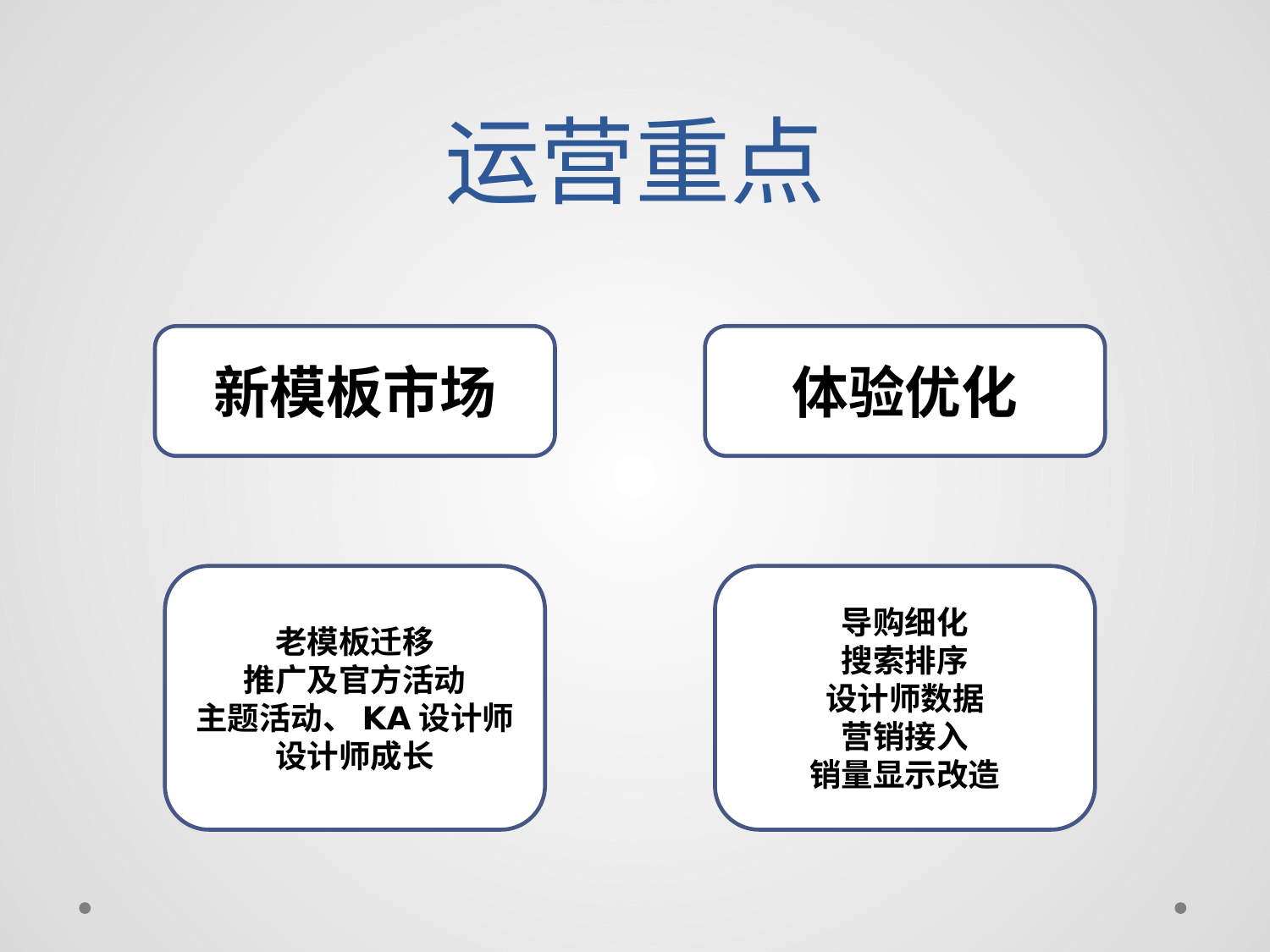

# 运营重点
新模板市场
体验优化
老模板迁移
推广及官方活动
主题活动、KA设计师
设计师成长
导购细化
搜索排序
设计师数据
营销接入
销量显示改造